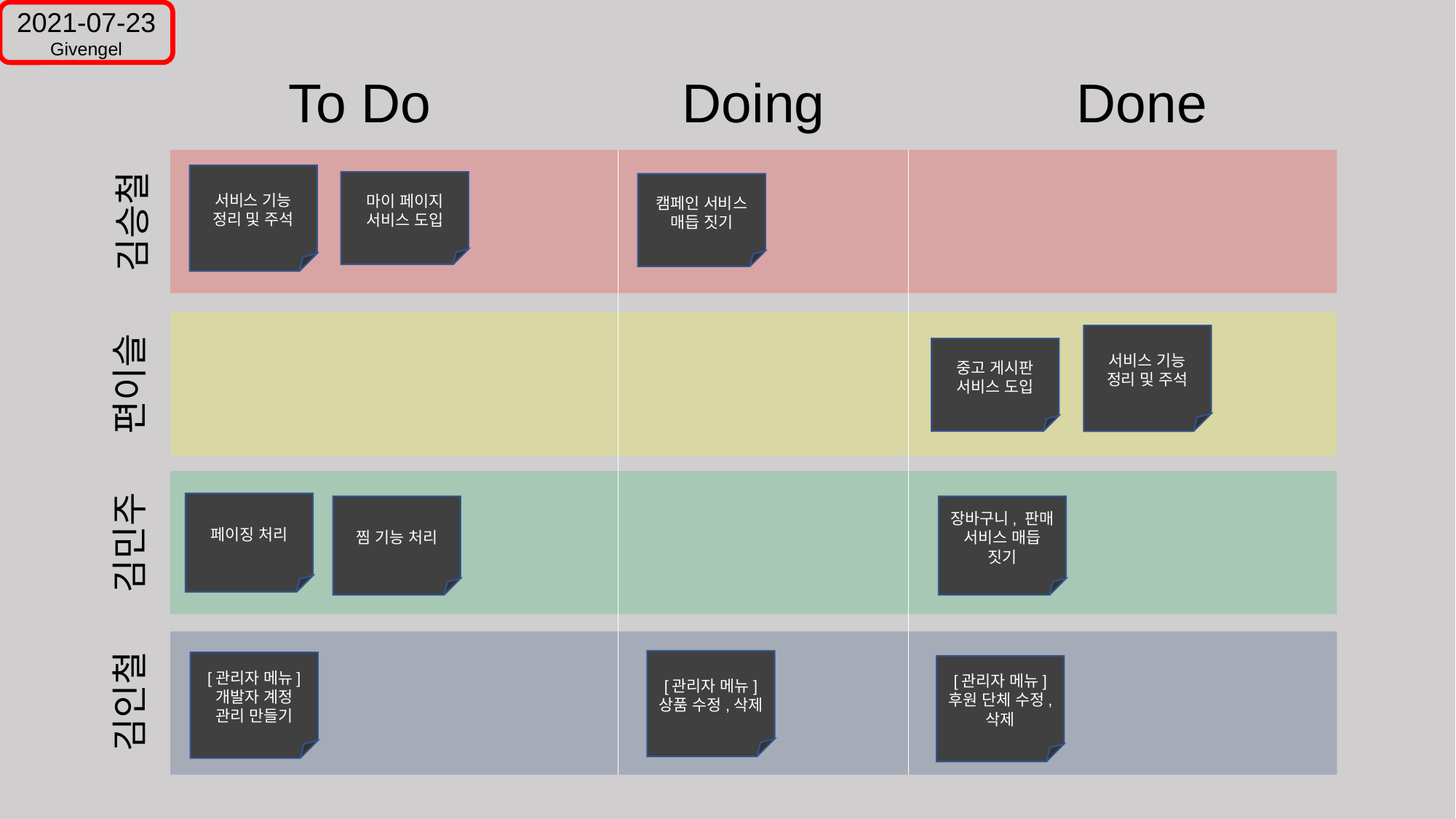

2021-07-23
Givengel
Done
Doing
To Do

서비스 기능 정리 및 주석
마이 페이지 서비스 도입
캠페인 서비스 매듭 짓기
김승철

서비스 기능 정리 및 주석
중고 게시판 서비스 도입
편이슬

페이징 처리
찜 기능 처리
장바구니, 판매 서비스 매듭 짓기
김민주

[관리자 메뉴]
상품 수정,삭제
[관리자 메뉴]
개발자 계정 관리 만들기
[관리자 메뉴]
후원 단체 수정, 삭제
김인철